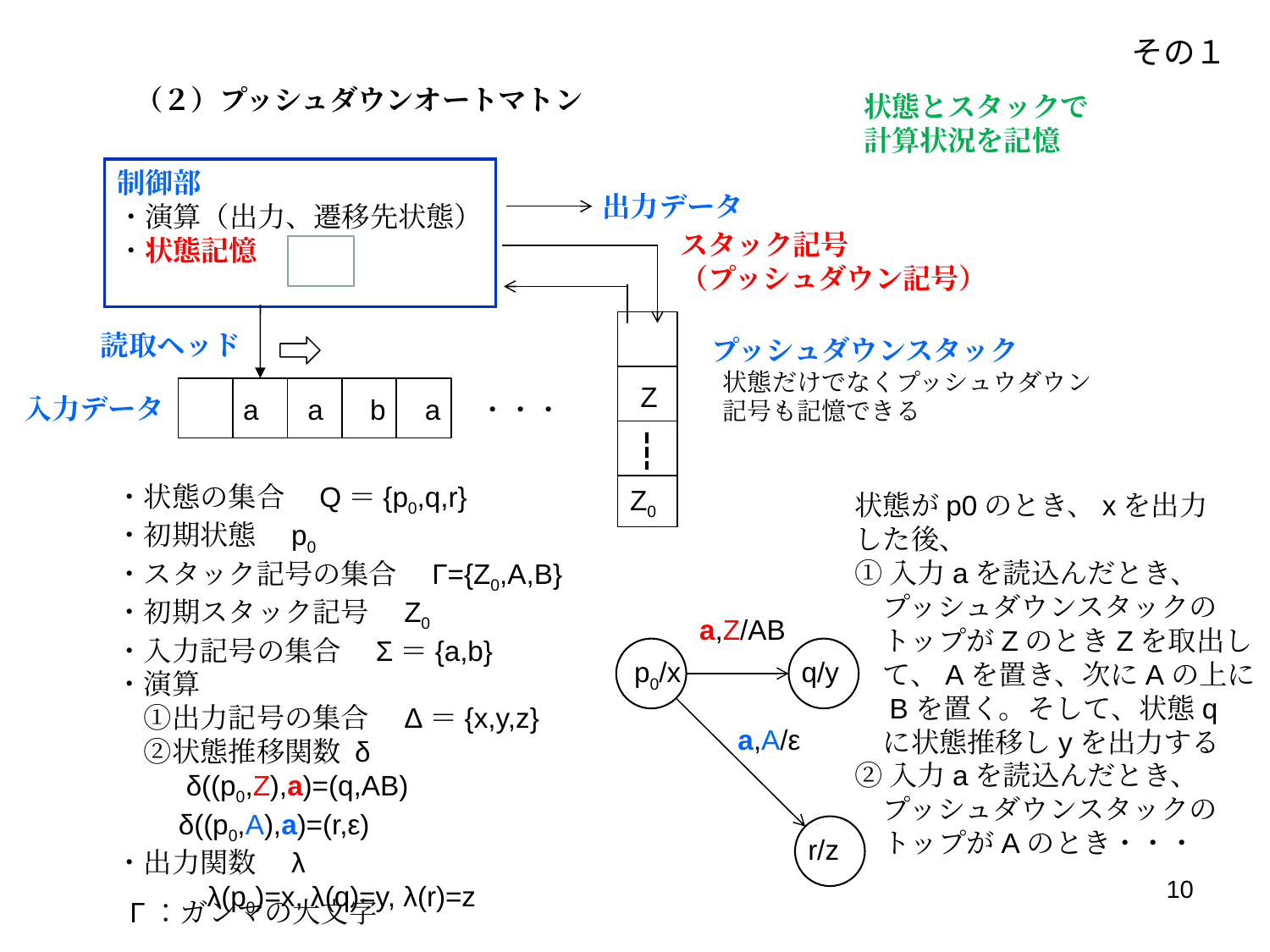

その１
（２）プッシュダウンオートマトン
状態とスタックで
計算状況を記憶
制御部
・演算（出力、遷移先状態）
・状態記憶

出力データ
　スタック記号
　（プッシュダウン記号）

読取ヘッド
プッシュダウンスタック

状態だけでなくプッシュウダウン
記号も記憶できる
Z

入力データ
a　 a      b     a
・・・
・状態の集合　Q＝{p0,q,r}
・初期状態　p0
・スタック記号の集合　Γ={Z0,A,B}
・初期スタック記号　Z0
・入力記号の集合　Σ＝{a,b}
・演算
　①出力記号の集合　Δ＝{x,y,z}
　②状態推移関数 δ
　　 δ((p0,Z),a)=(q,AB)
        δ((p0,A),a)=(r,ε)
・出力関数　λ
　　　λ(p0)=x, λ(q)=y, λ(r)=z

Z0
状態がp0のとき、xを出力
した後、
①入力aを読込んだとき、
　プッシュダウンスタックの
　トップがZのときZを取出し
　て、Aを置き、次にAの上に
　Bを置く。そして、状態q
　に状態推移しyを出力する
②入力aを読込んだとき、
　プッシュダウンスタックの
　トップがAのとき・・・
a,Z/AB

p0/x
q/y
a,A/ε

r/z
10
Γ：ガンマの大文字